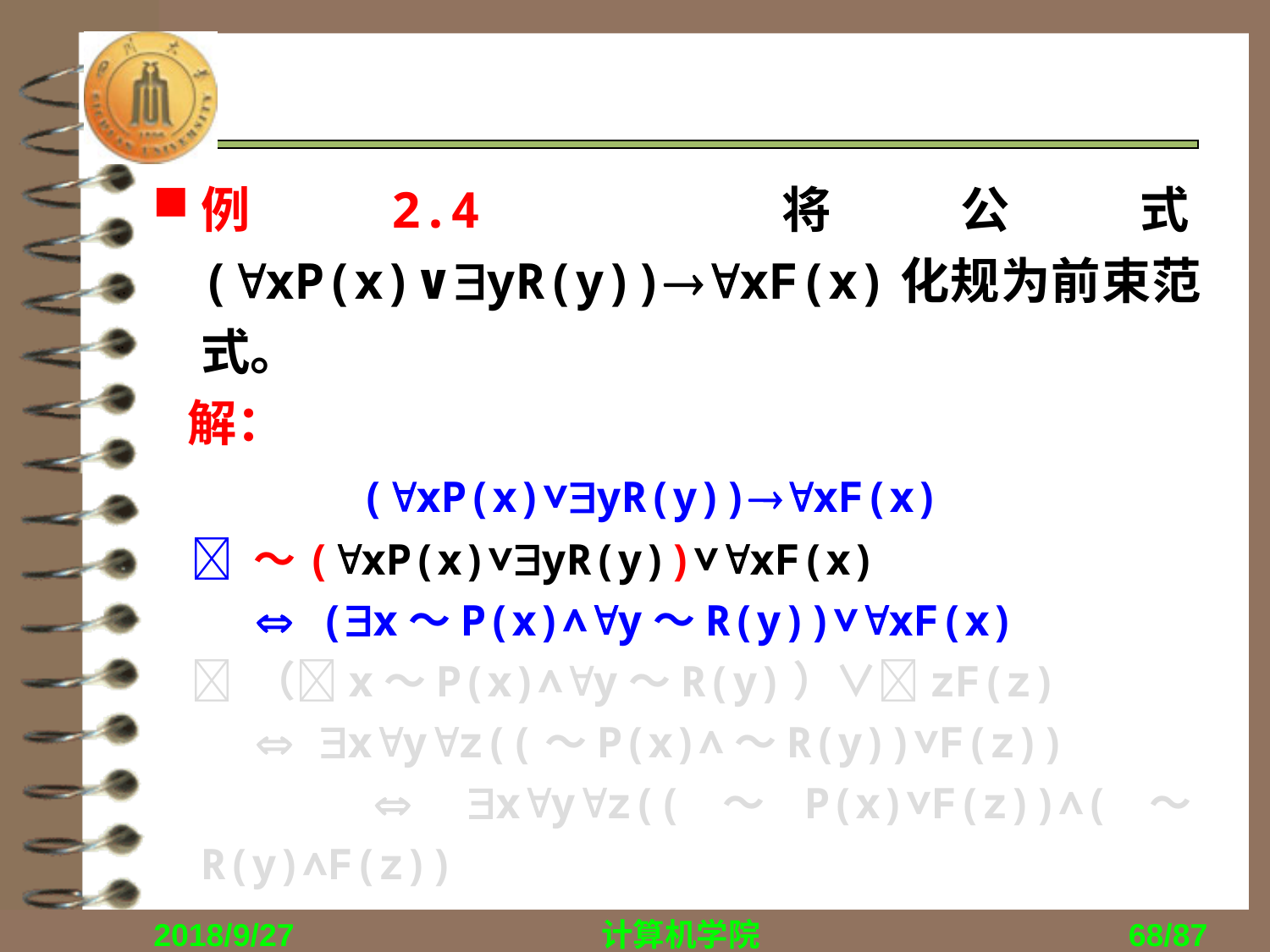

#
例2.4 将公式(∀xP(x)∨∃yR(y))→∀xF(x)化规为前束范式。
  解：
       (∀xP(x)∨∃yR(y))→∀xF(x)
    ⇔ ～(∀xP(x)∨∃yR(y))∨∀xF(x)
    ⇔ (∃x～P(x)∧∀y～R(y))∨∀xF(x)
    ⇔ （∃x～P(x)∧∀y～R(y)）∨∀zF(z)
    ⇔ ∃x∀y∀z((～P(x)∧～R(y))∨F(z))
    ⇔ ∃x∀y∀z((～P(x)∨F(z))∧(～R(y)∧F(z))
2018/9/27
计算机学院
68/87